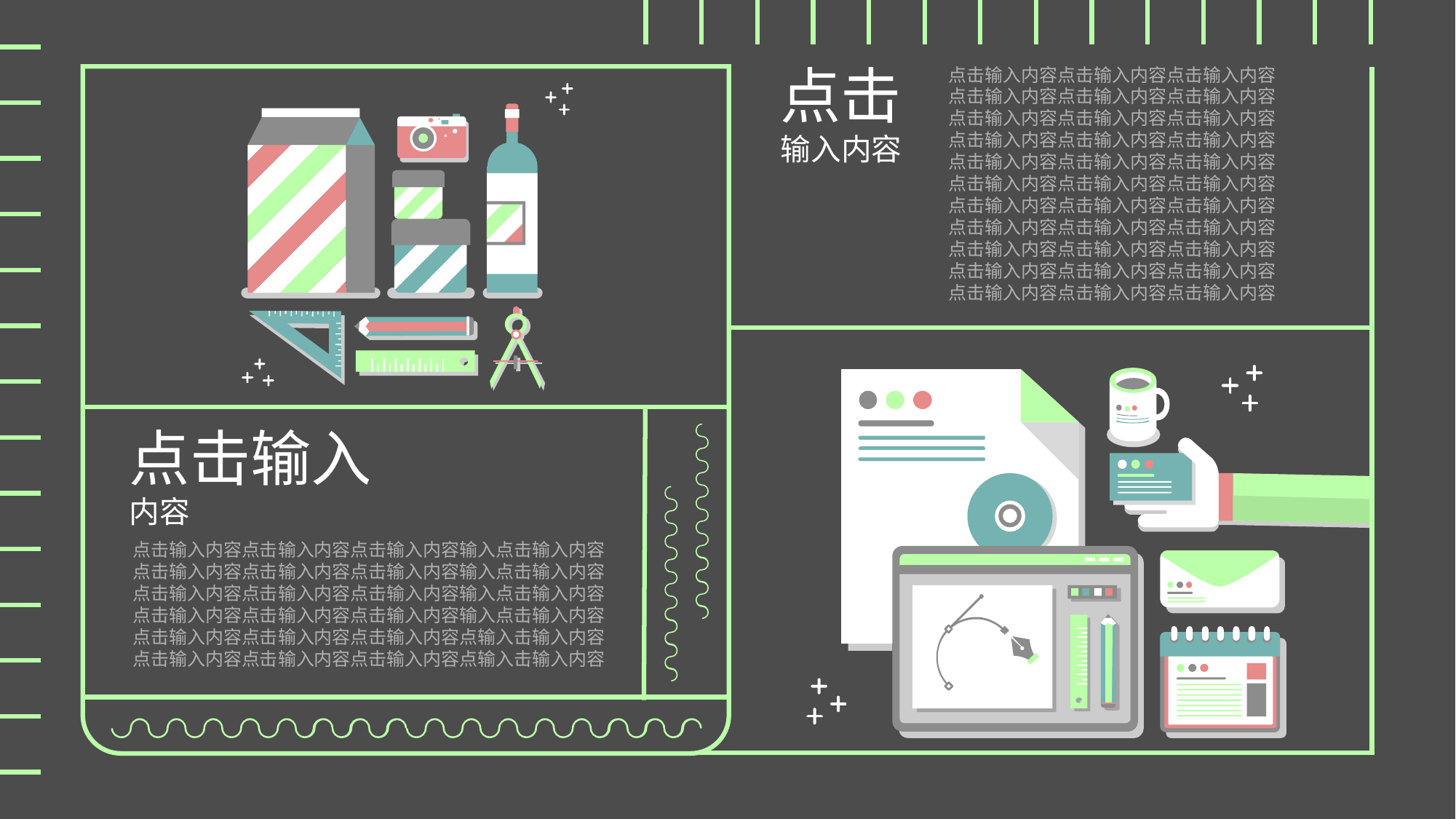

点击
输入内容
点击输入内容点击输入内容点击输入内容
点击输入内容点击输入内容点击输入内容
点击输入内容点击输入内容点击输入内容
点击输入内容点击输入内容点击输入内容
点击输入内容点击输入内容点击输入内容
点击输入内容点击输入内容点击输入内容
点击输入内容点击输入内容点击输入内容
点击输入内容点击输入内容点击输入内容
点击输入内容点击输入内容点击输入内容
点击输入内容点击输入内容点击输入内容
点击输入内容点击输入内容点击输入内容

点击输入
内容

点击输入内容点击输入内容点击输入内容输入点击输入内容
点击输入内容点击输入内容点击输入内容输入点击输入内容
点击输入内容点击输入内容点击输入内容输入点击输入内容
点击输入内容点击输入内容点击输入内容输入点击输入内容
点击输入内容点击输入内容点击输入内容点输入击输入内容
点击输入内容点击输入内容点击输入内容点输入击输入内容